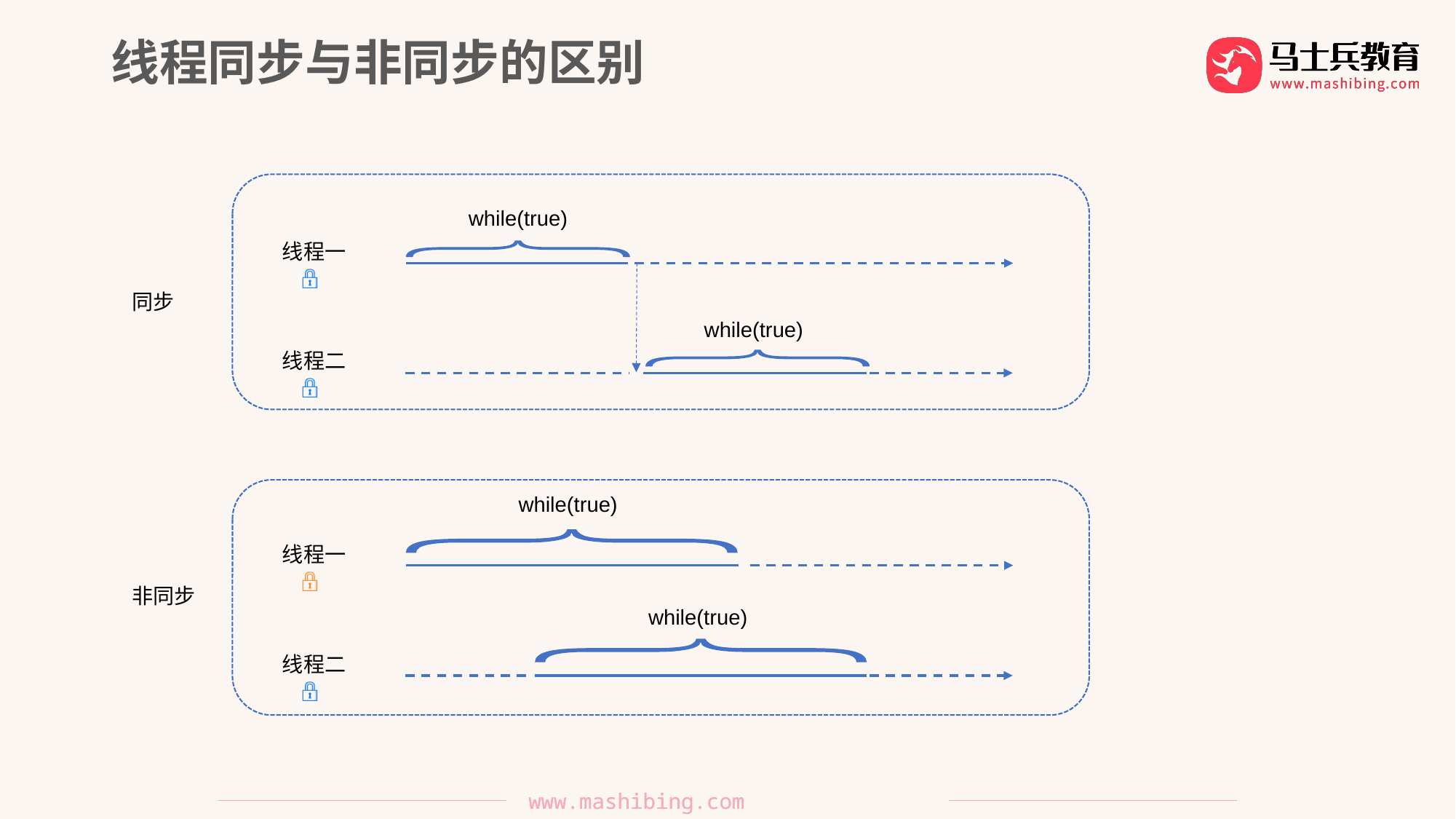

线程同步与非同步的区别

while(true)
     线程一
        🔒
同步

while(true)
     线程二
        🔒

while(true)
     线程一
        🔒
非同步

while(true)
     线程二
        🔒